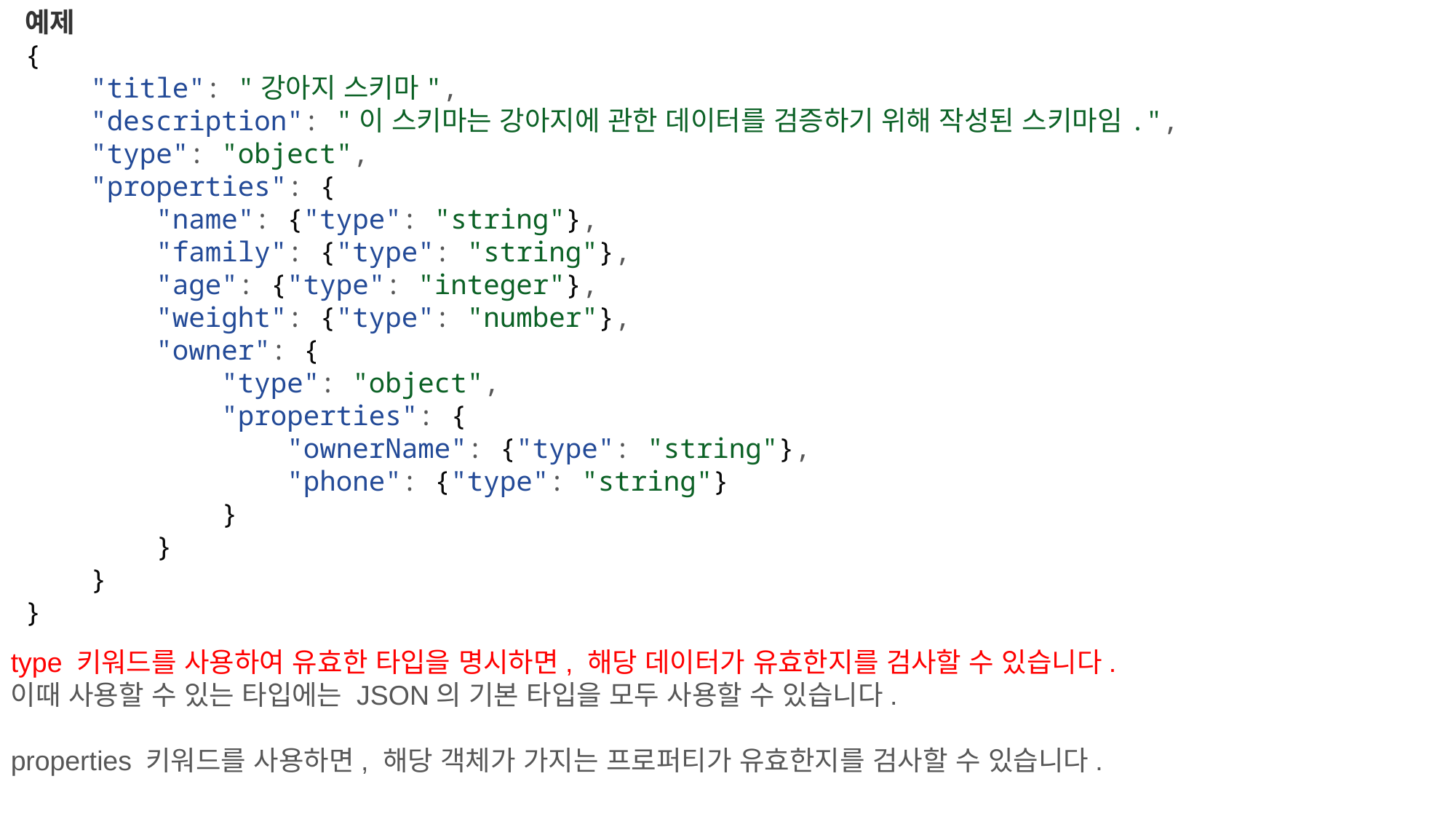

예제
{
    "title": "강아지 스키마",
    "description": "이 스키마는 강아지에 관한 데이터를 검증하기 위해 작성된 스키마임.",
    "type": "object",
    "properties": {
        "name": {"type": "string"},
        "family": {"type": "string"},
        "age": {"type": "integer"},
        "weight": {"type": "number"},
        "owner": {
            "type": "object",
            "properties": {
                "ownerName": {"type": "string"},
                "phone": {"type": "string"}
            }
        }
    }
}
type 키워드를 사용하여 유효한 타입을 명시하면, 해당 데이터가 유효한지를 검사할 수 있습니다.
이때 사용할 수 있는 타입에는 JSON의 기본 타입을 모두 사용할 수 있습니다.

properties 키워드를 사용하면, 해당 객체가 가지는 프로퍼티가 유효한지를 검사할 수 있습니다.